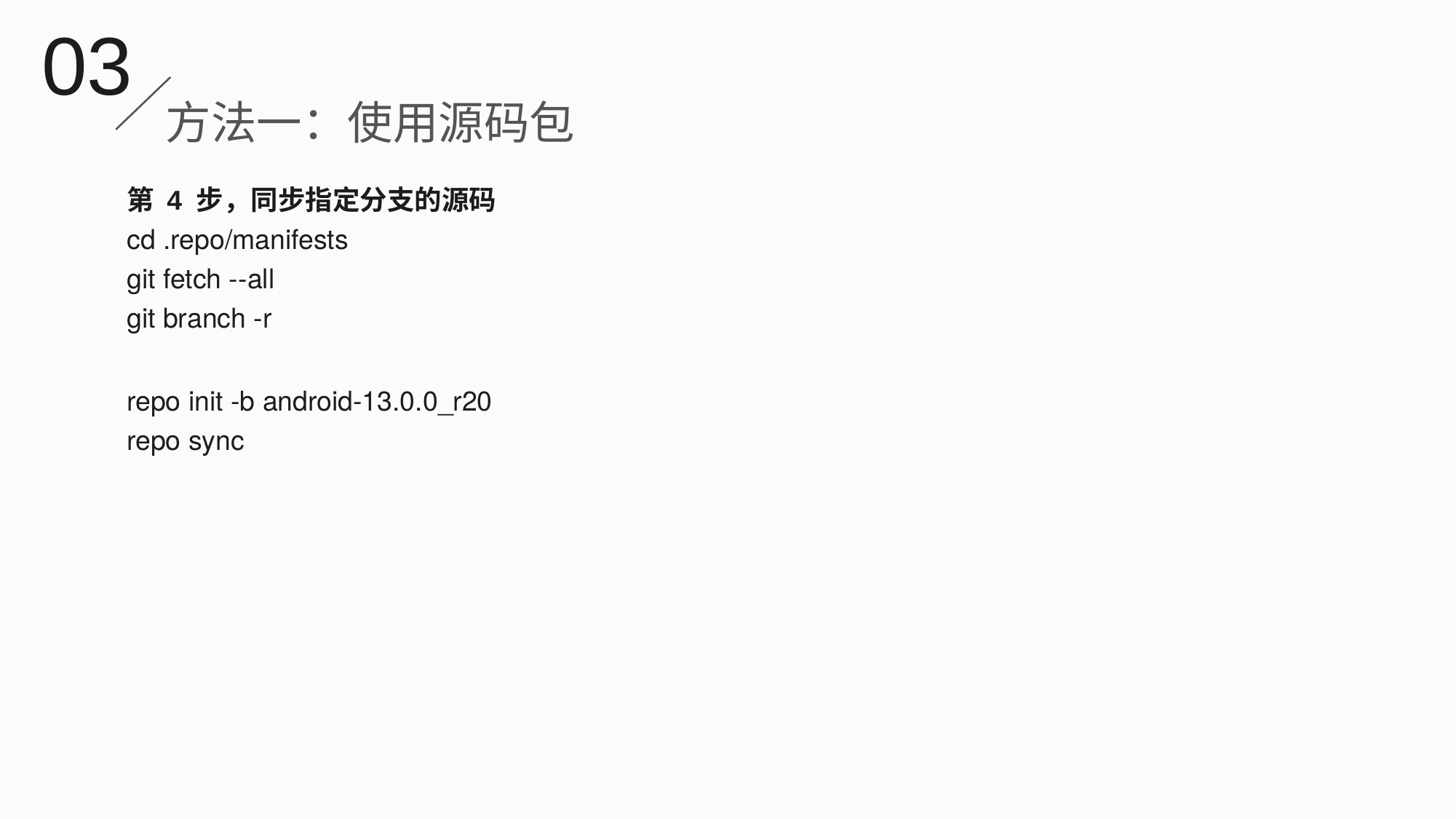

03
方法一：使用源码包
第 4 步，同步指定分支的源码
cd .repo/manifests
git fetch --all
git branch -r

repo init -b android-13.0.0_r20
repo sync